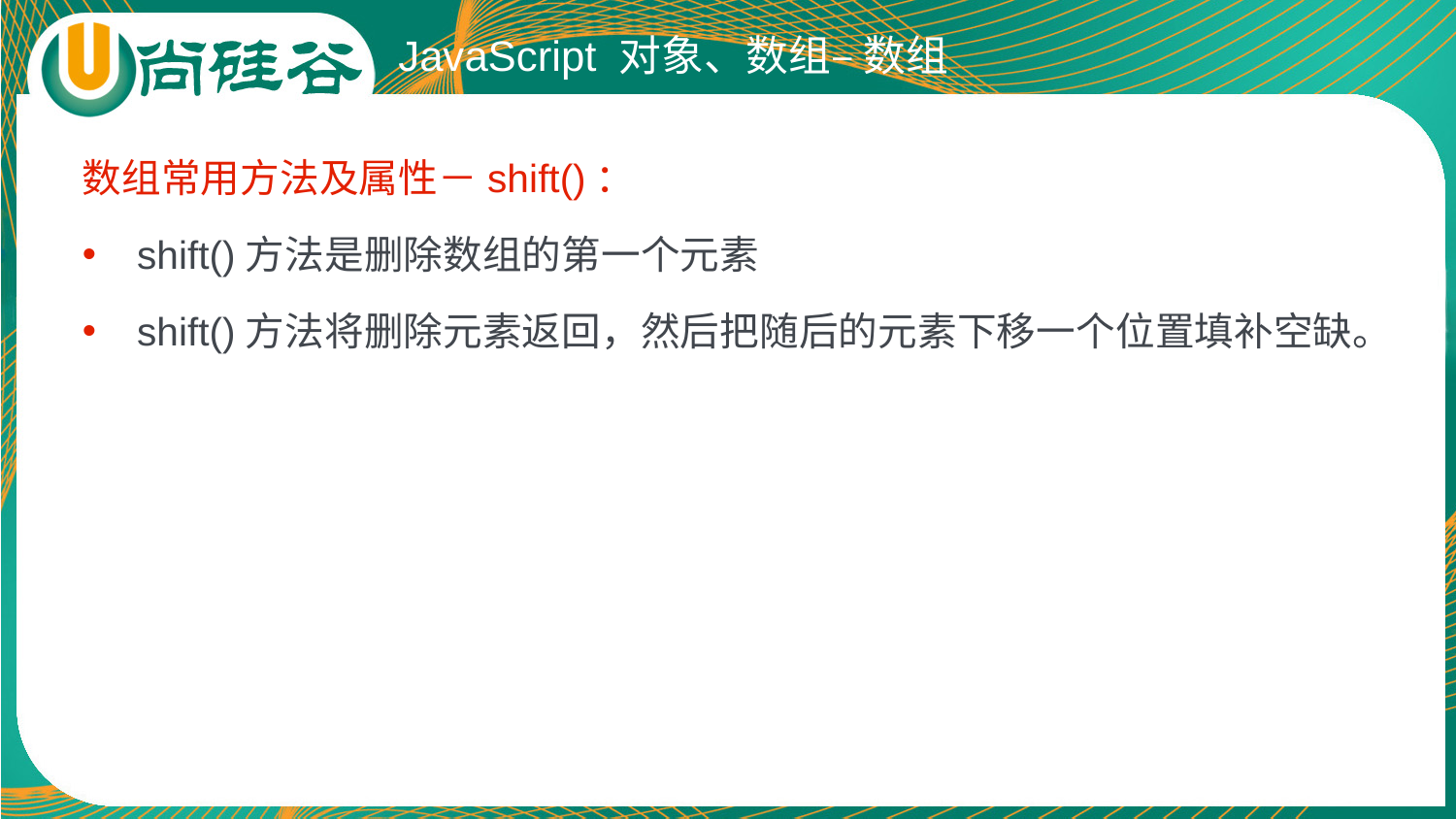

# JavaScript 对象、数组– 数组
数组常用方法及属性－shift()：
shift()方法是删除数组的第一个元素
shift()方法将删除元素返回，然后把随后的元素下移一个位置填补空缺。